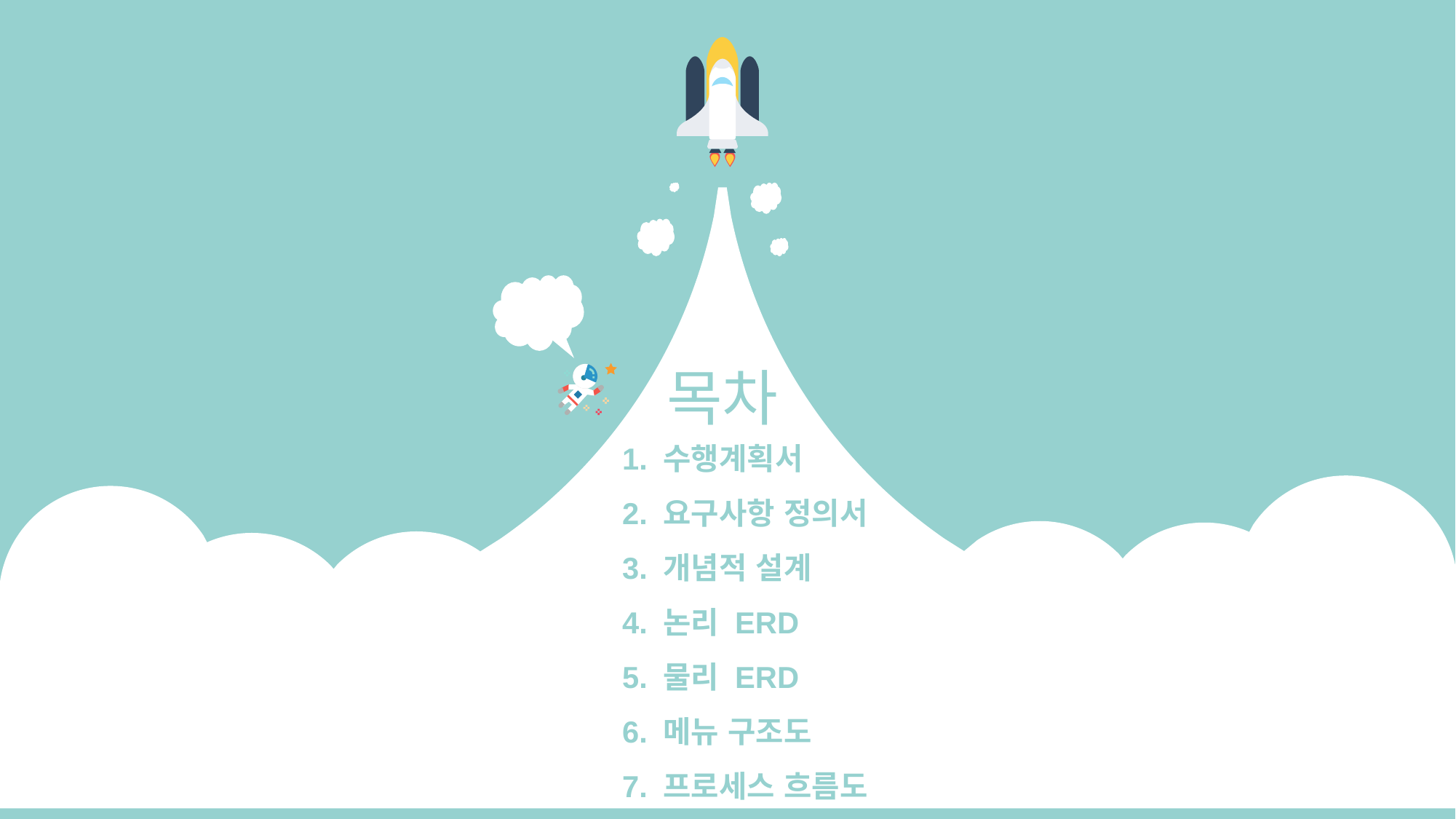

목차

1. 수행계획서
2. 요구사항 정의서
3. 개념적 설계
4. 논리 ERD
5. 물리 ERD
6. 메뉴 구조도
7. 프로세스 흐름도